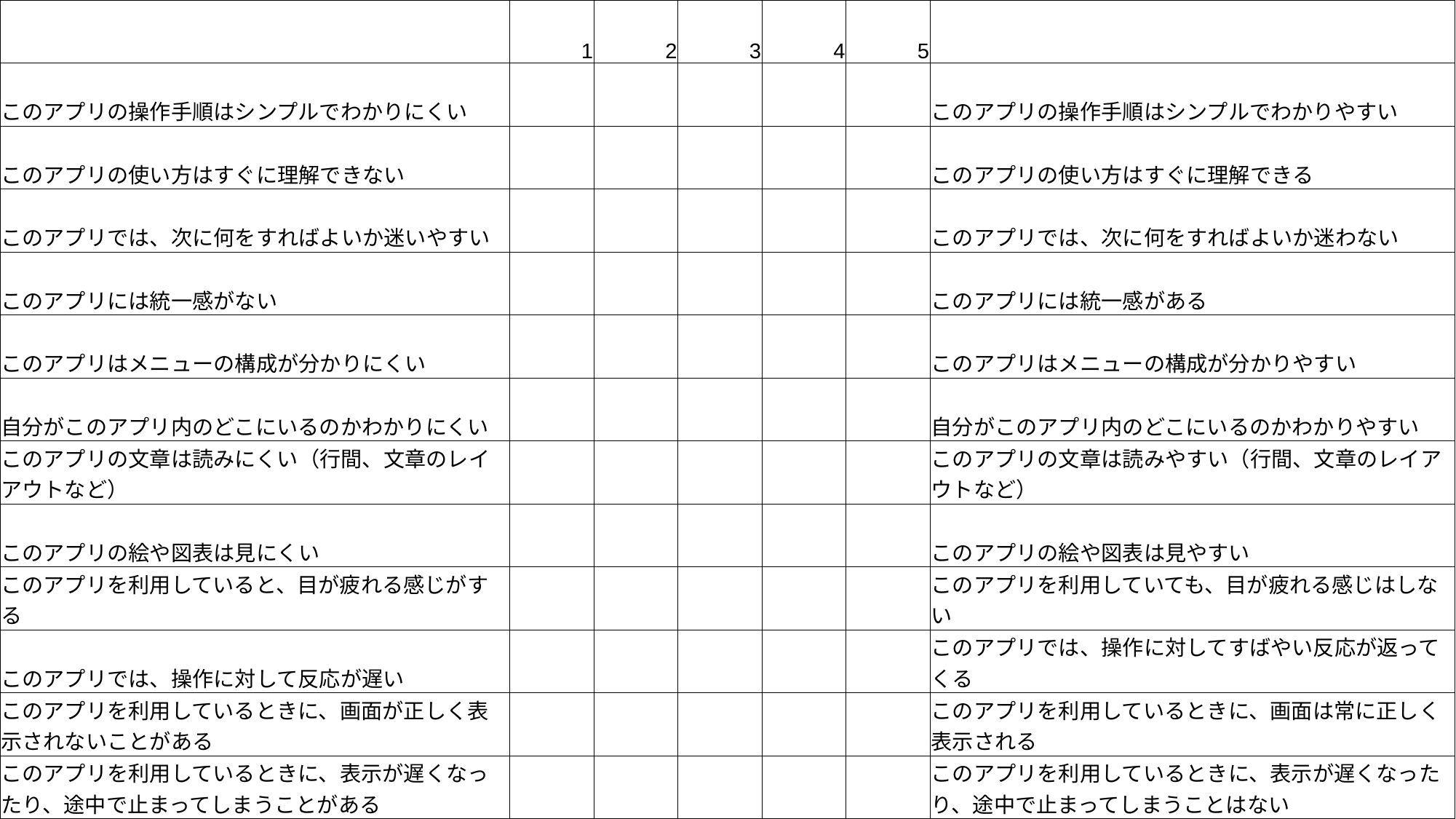

|  | 1 | 2 | 3 | 4 | 5 |  |
| --- | --- | --- | --- | --- | --- | --- |
| このアプリの操作手順はシンプルでわかりにくい |  |  |  |  |  | このアプリの操作手順はシンプルでわかりやすい |
| このアプリの使い方はすぐに理解できない |  |  |  |  |  | このアプリの使い方はすぐに理解できる |
| このアプリでは、次に何をすればよいか迷いやすい |  |  |  |  |  | このアプリでは、次に何をすればよいか迷わない |
| このアプリには統一感がない |  |  |  |  |  | このアプリには統一感がある |
| このアプリはメニューの構成が分かりにくい |  |  |  |  |  | このアプリはメニューの構成が分かりやすい |
| 自分がこのアプリ内のどこにいるのかわかりにくい |  |  |  |  |  | 自分がこのアプリ内のどこにいるのかわかりやすい |
| このアプリの文章は読みにくい（行間、文章のレイアウトなど） |  |  |  |  |  | このアプリの文章は読みやすい（行間、文章のレイアウトなど） |
| このアプリの絵や図表は見にくい |  |  |  |  |  | このアプリの絵や図表は見やすい |
| このアプリを利用していると、目が疲れる感じがする |  |  |  |  |  | このアプリを利用していても、目が疲れる感じはしない |
| このアプリでは、操作に対して反応が遅い |  |  |  |  |  | このアプリでは、操作に対してすばやい反応が返ってくる |
| このアプリを利用しているときに、画面が正しく表示されないことがある |  |  |  |  |  | このアプリを利用しているときに、画面は常に正しく表示される |
| このアプリを利用しているときに、表示が遅くなったり、途中で止まってしまうことがある |  |  |  |  |  | このアプリを利用しているときに、表示が遅くなったり、途中で止まってしまうことはない |